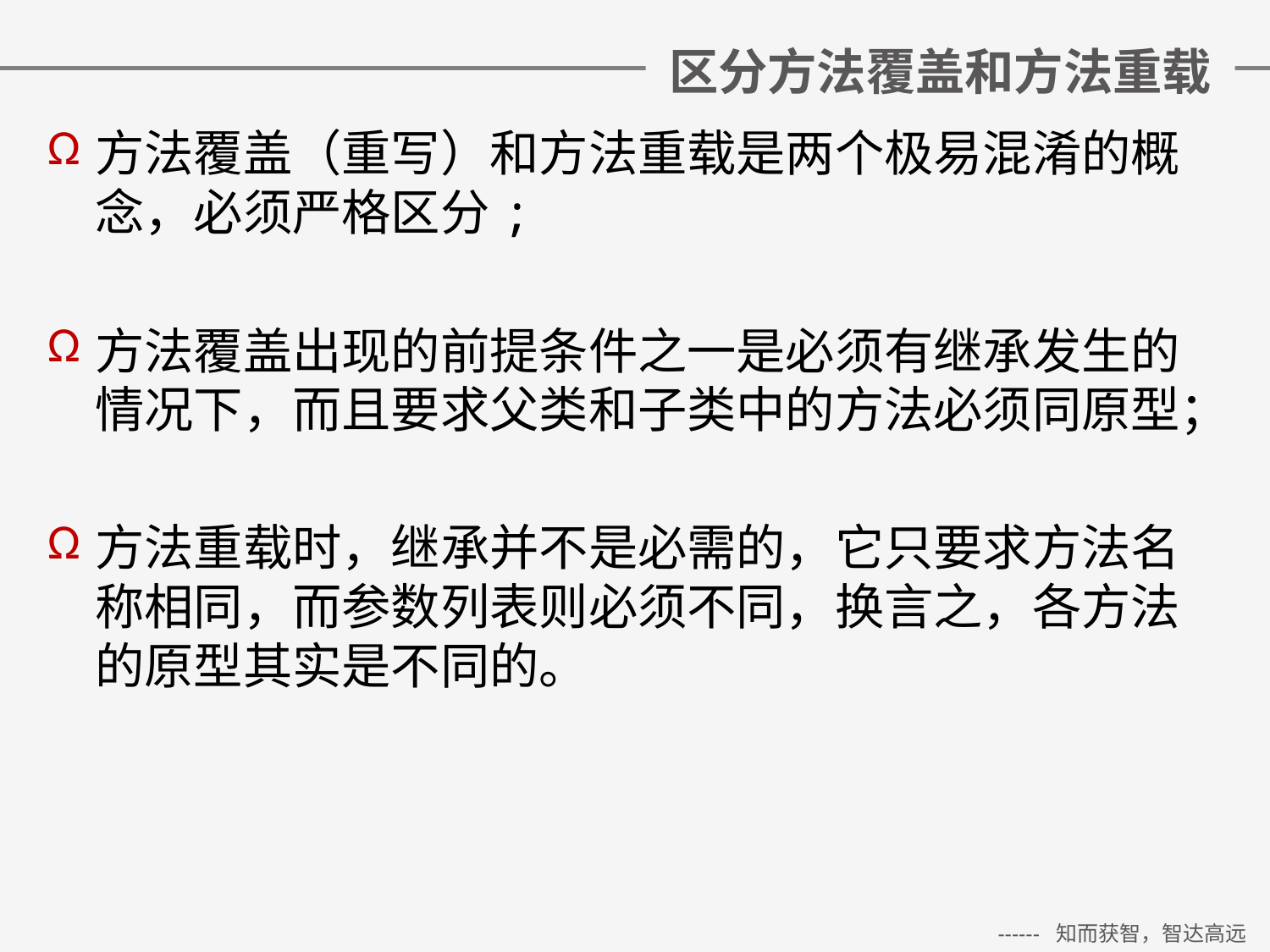

# 区分方法覆盖和方法重载
方法覆盖（重写）和方法重载是两个极易混淆的概念，必须严格区分;

方法覆盖出现的前提条件之一是必须有继承发生的情况下，而且要求父类和子类中的方法必须同原型；

方法重载时，继承并不是必需的，它只要求方法名称相同，而参数列表则必须不同，换言之，各方法的原型其实是不同的。